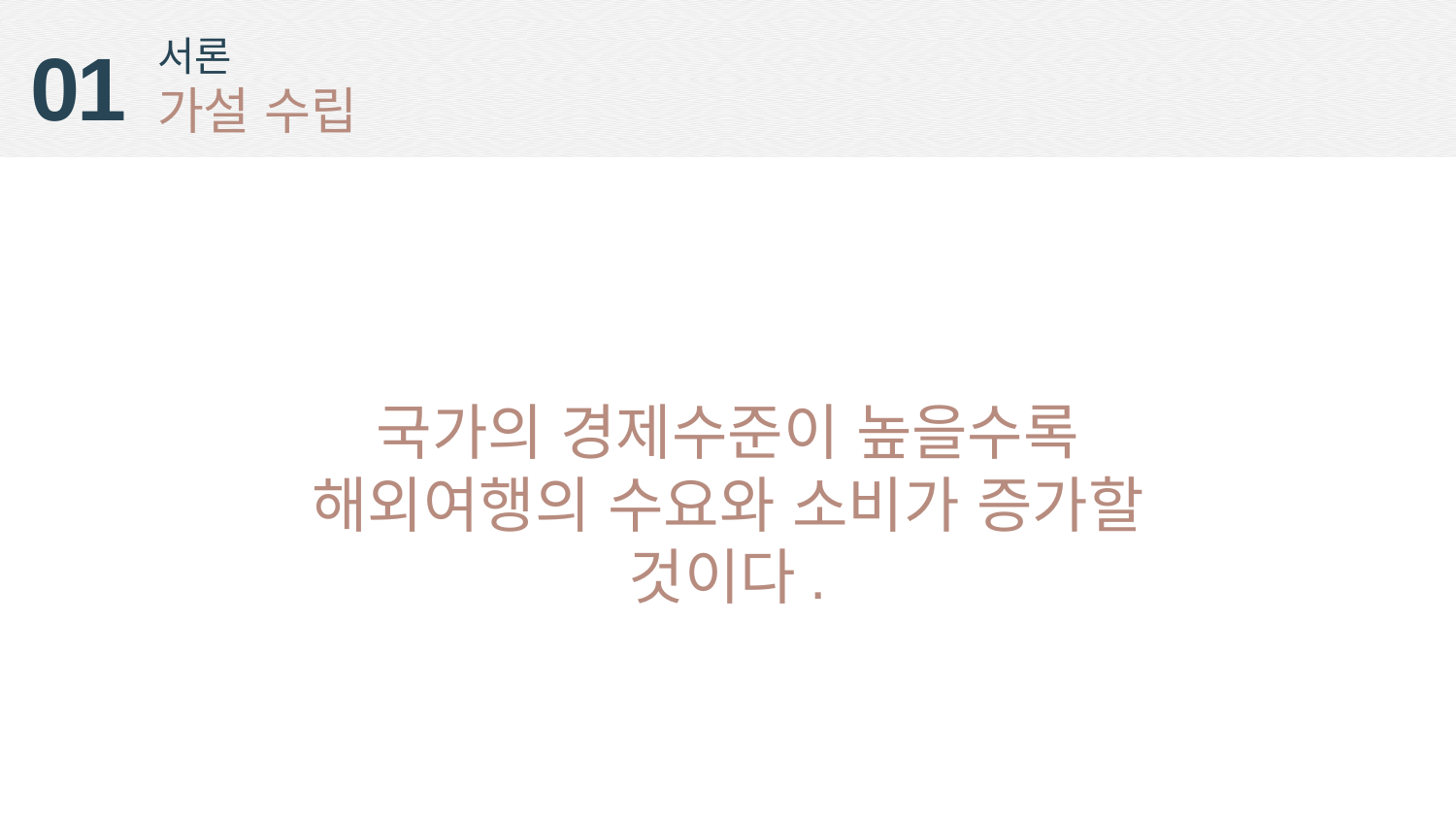

서론
가설 수립
01
국가의 경제수준이 높을수록
해외여행의 수요와 소비가 증가할 것이다.